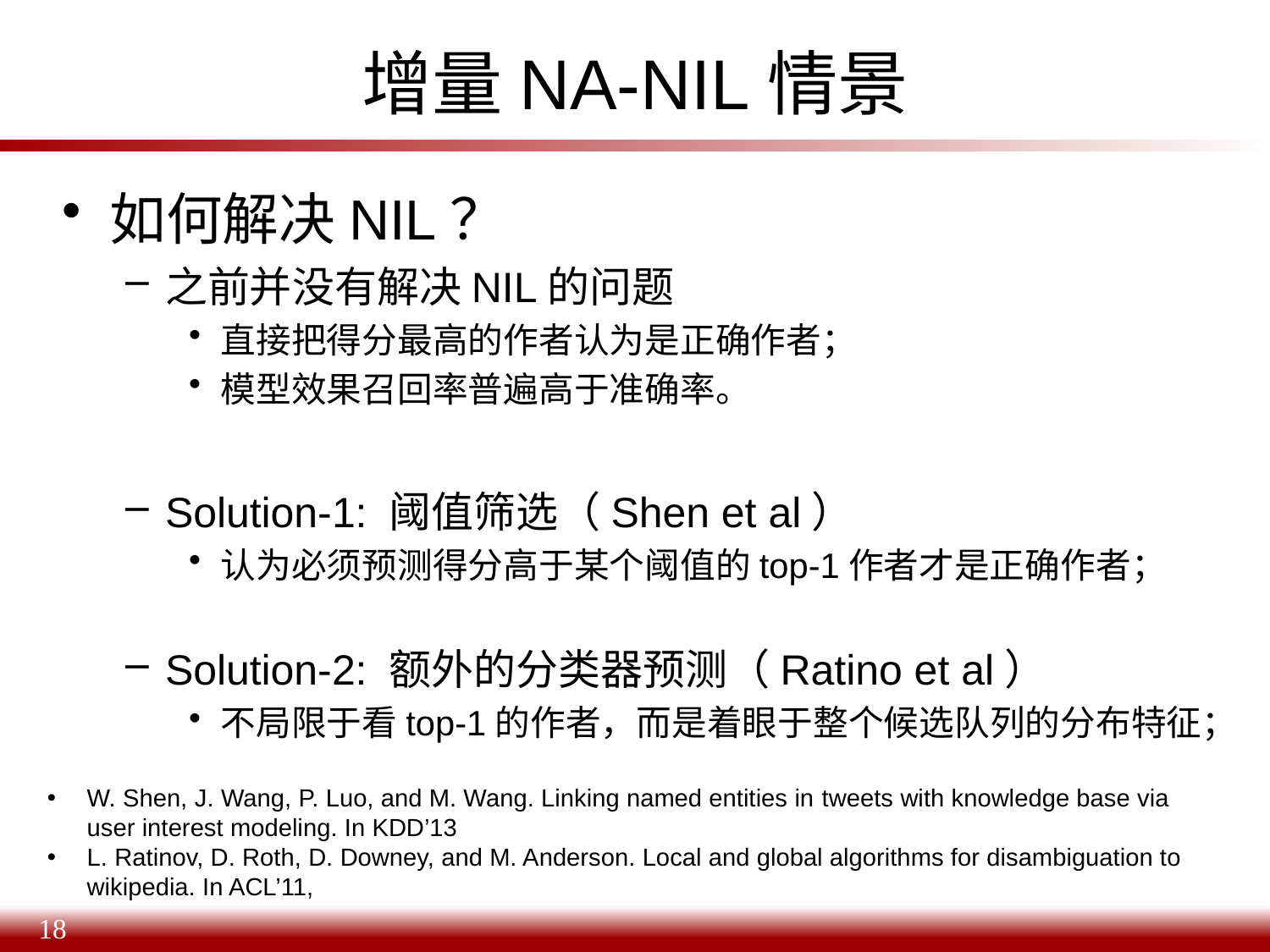

# 增量NA-NIL情景
如何解决NIL？
之前并没有解决NIL的问题
直接把得分最高的作者认为是正确作者；
模型效果召回率普遍高于准确率。

Solution-1: 阈值筛选（Shen et al）
认为必须预测得分高于某个阈值的top-1作者才是正确作者；

Solution-2: 额外的分类器预测（Ratino et al）
不局限于看top-1的作者，而是着眼于整个候选队列的分布特征；
W. Shen, J. Wang, P. Luo, and M. Wang. Linking named entities in tweets with knowledge base via user interest modeling. In KDD’13
L. Ratinov, D. Roth, D. Downey, and M. Anderson. Local and global algorithms for disambiguation to wikipedia. In ACL’11,